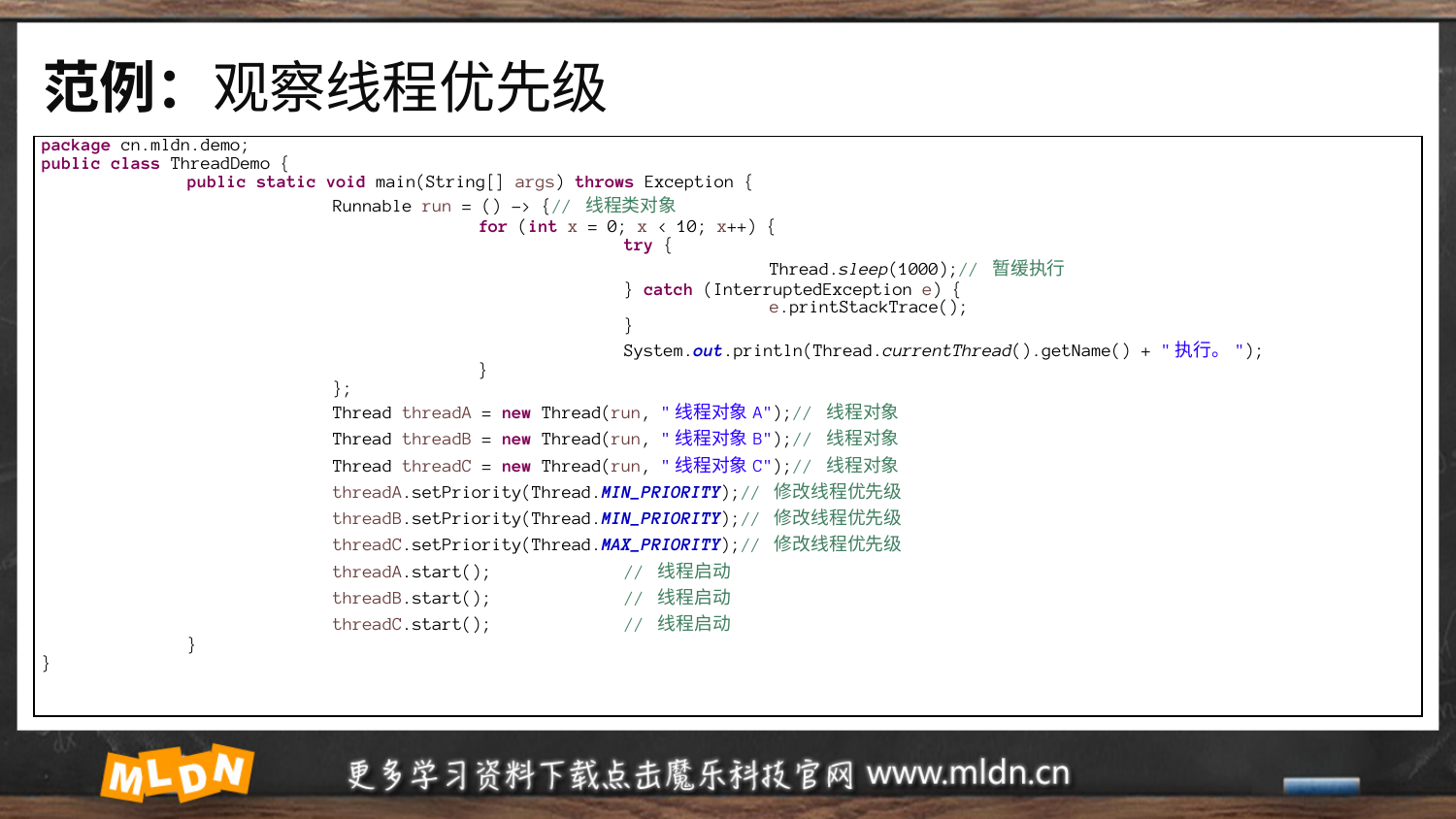

# 范例：观察线程优先级
| package cn.mldn.demo; public class ThreadDemo { public static void main(String[] args) throws Exception { Runnable run = () -> {// 线程类对象 for (int x = 0; x < 10; x++) { try { Thread.sleep(1000);// 暂缓执行 } catch (InterruptedException e) { e.printStackTrace(); } System.out.println(Thread.currentThread().getName() + "执行。"); } }; Thread threadA = new Thread(run, "线程对象A");// 线程对象 Thread threadB = new Thread(run, "线程对象B");// 线程对象 Thread threadC = new Thread(run, "线程对象C");// 线程对象 threadA.setPriority(Thread.MIN\_PRIORITY);// 修改线程优先级 threadB.setPriority(Thread.MIN\_PRIORITY);// 修改线程优先级 threadC.setPriority(Thread.MAX\_PRIORITY);// 修改线程优先级 threadA.start(); // 线程启动 threadB.start(); // 线程启动 threadC.start(); // 线程启动 } } |
| --- |